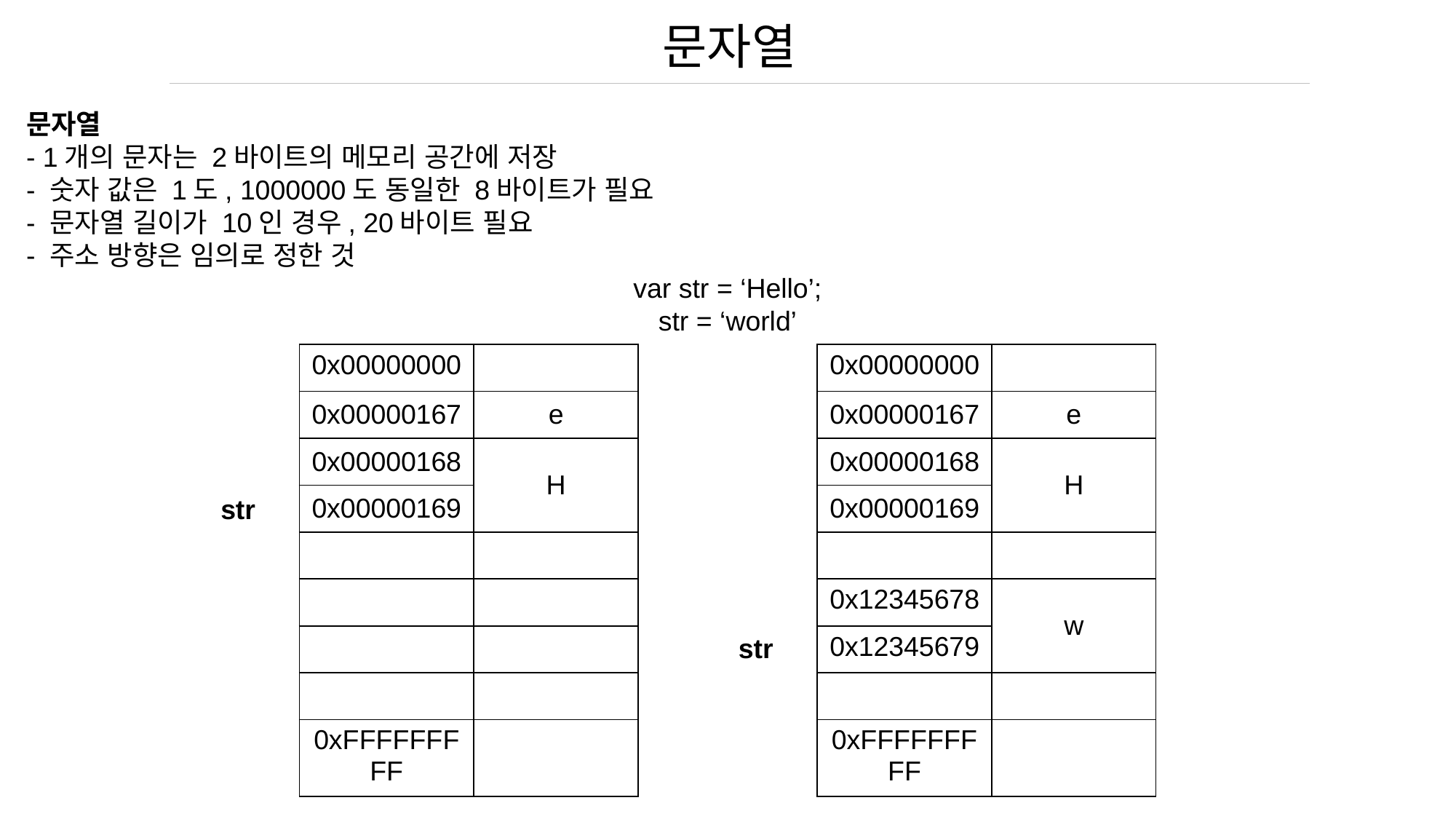

문자열
문자열
- 1개의 문자는 2바이트의 메모리 공간에 저장
- 숫자 값은 1도, 1000000도 동일한 8바이트가 필요
- 문자열 길이가 10인 경우, 20바이트 필요
- 주소 방향은 임의로 정한 것
var str = ‘Hello’;
str = ‘world’
| 0x00000000 |  |
| --- | --- |
| 0x00000167 | e |
| 0x00000168 | H |
| 0x00000169 |  |
|  |  |
|  |  |
|  |  |
|  |  |
| 0xFFFFFFFFF |  |
| 0x00000000 |  |
| --- | --- |
| 0x00000167 | e |
| 0x00000168 | H |
| 0x00000169 |  |
|  |  |
| 0x12345678 | w |
| 0x12345679 |  |
|  |  |
| 0xFFFFFFFFF |  |
str
str